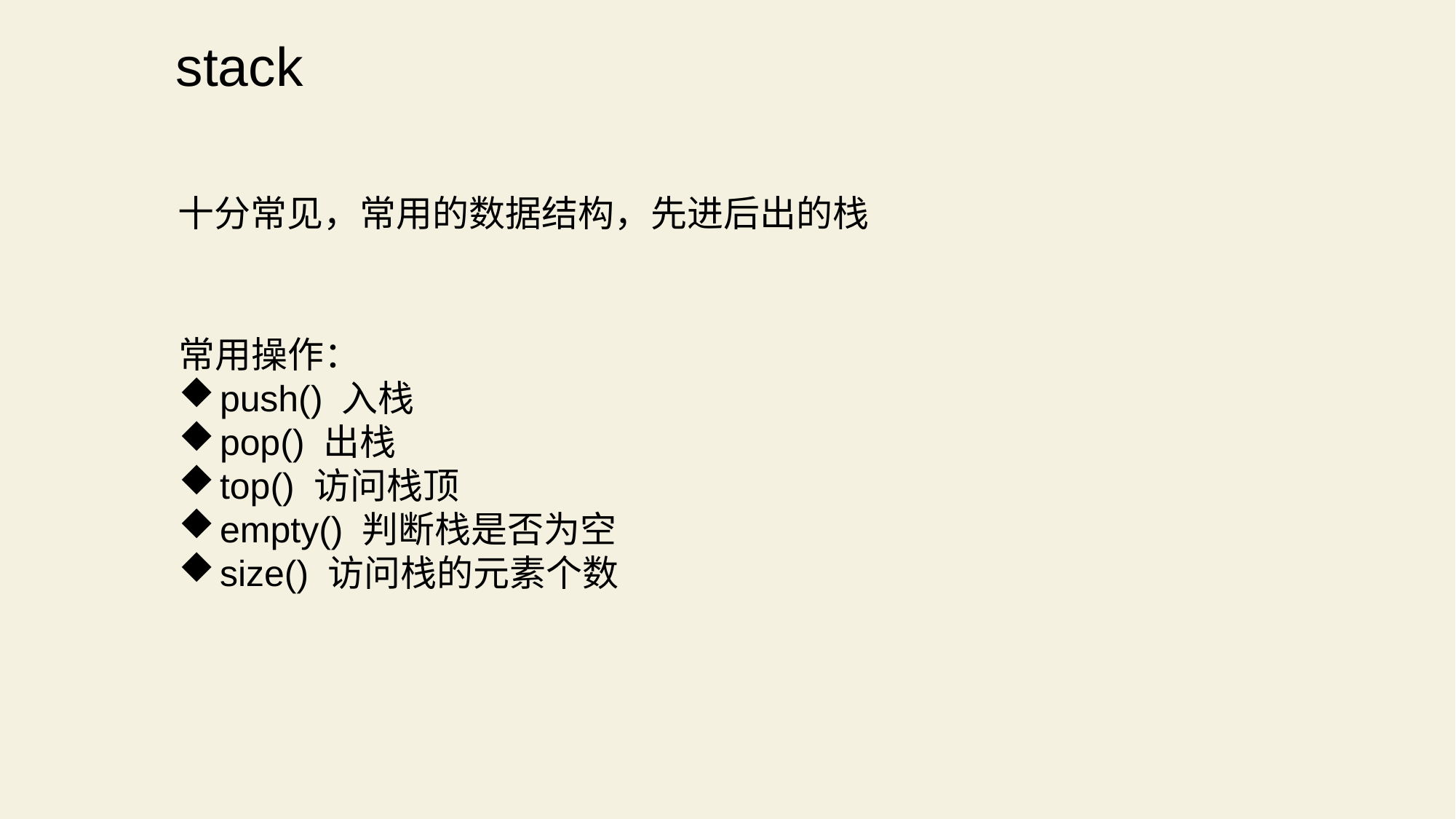

stack
十分常见，常用的数据结构，先进后出的栈
常用操作：
push() 入栈
pop() 出栈
top() 访问栈顶
empty() 判断栈是否为空
size() 访问栈的元素个数